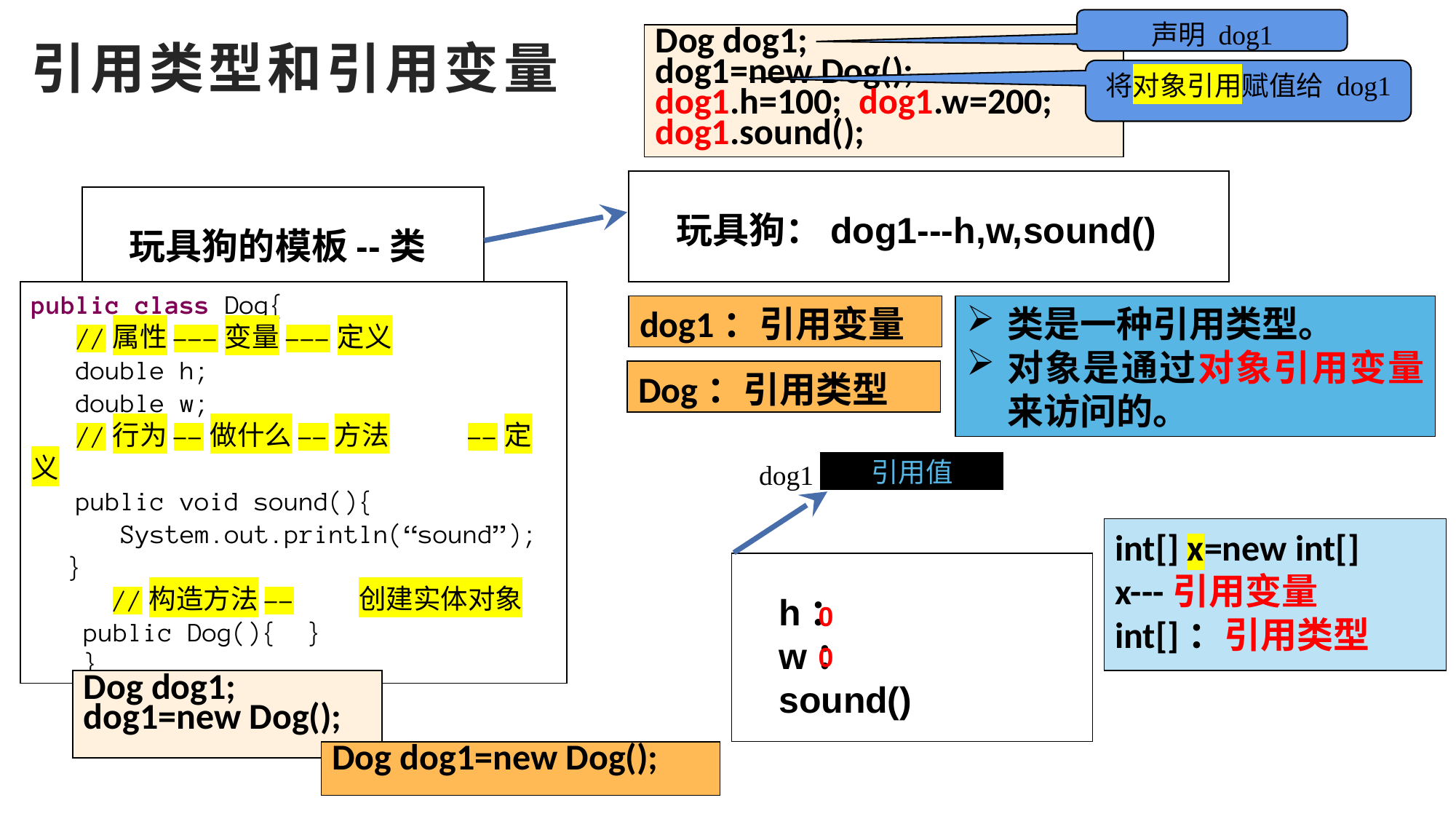

声明 dog1
Dog dog1;
dog1=new Dog();
dog1.h=100;  dog1.w=200;
dog1.sound();
# 引用类型和引用变量
将对象引用赋值给 dog1

玩具狗：dog1---h,w,sound()

玩具狗的模板--类
public class Dog{
   //属性---变量---定义
   double h;
   double w;
   //行为--做什么--方法	--定义
   public void sound(){
      System.out.println(“sound”);
}
   //构造方法--	创建实体对象
public Dog(){  }
}
dog1：引用变量
类是一种引用类型。
对象是通过对象引用变量来访问的。
Dog：引用类型
dog1
引用值
int[] x=new int[]
x---引用变量
int[]：引用类型

h：
w：
sound()
0
0
Dog dog1;
dog1=new Dog();

Dog dog1=new Dog();